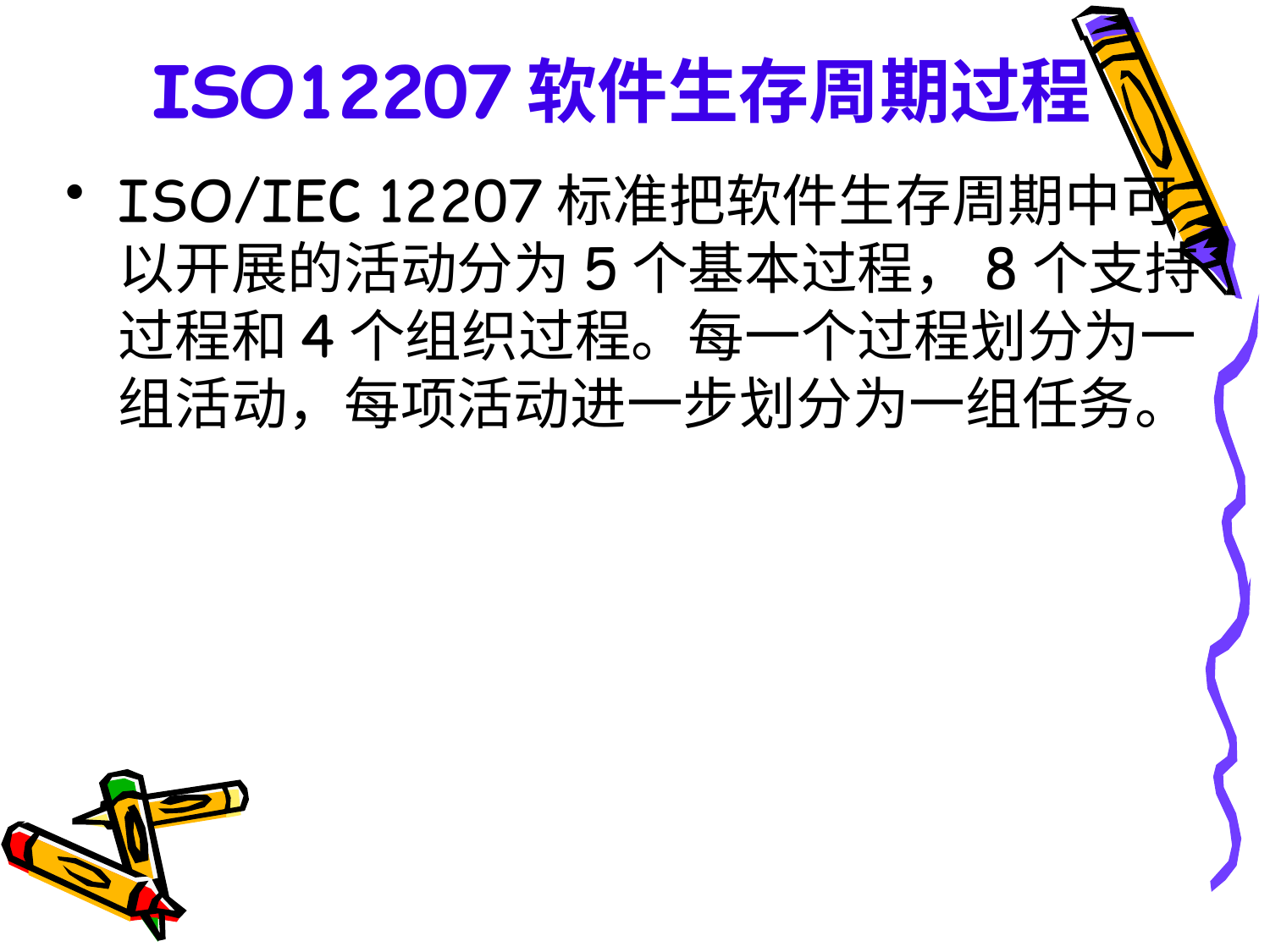

# ISO12207软件生存周期过程
ISO/IEC 12207标准把软件生存周期中可以开展的活动分为5个基本过程，8个支持过程和4个组织过程。每一个过程划分为一组活动，每项活动进一步划分为一组任务。